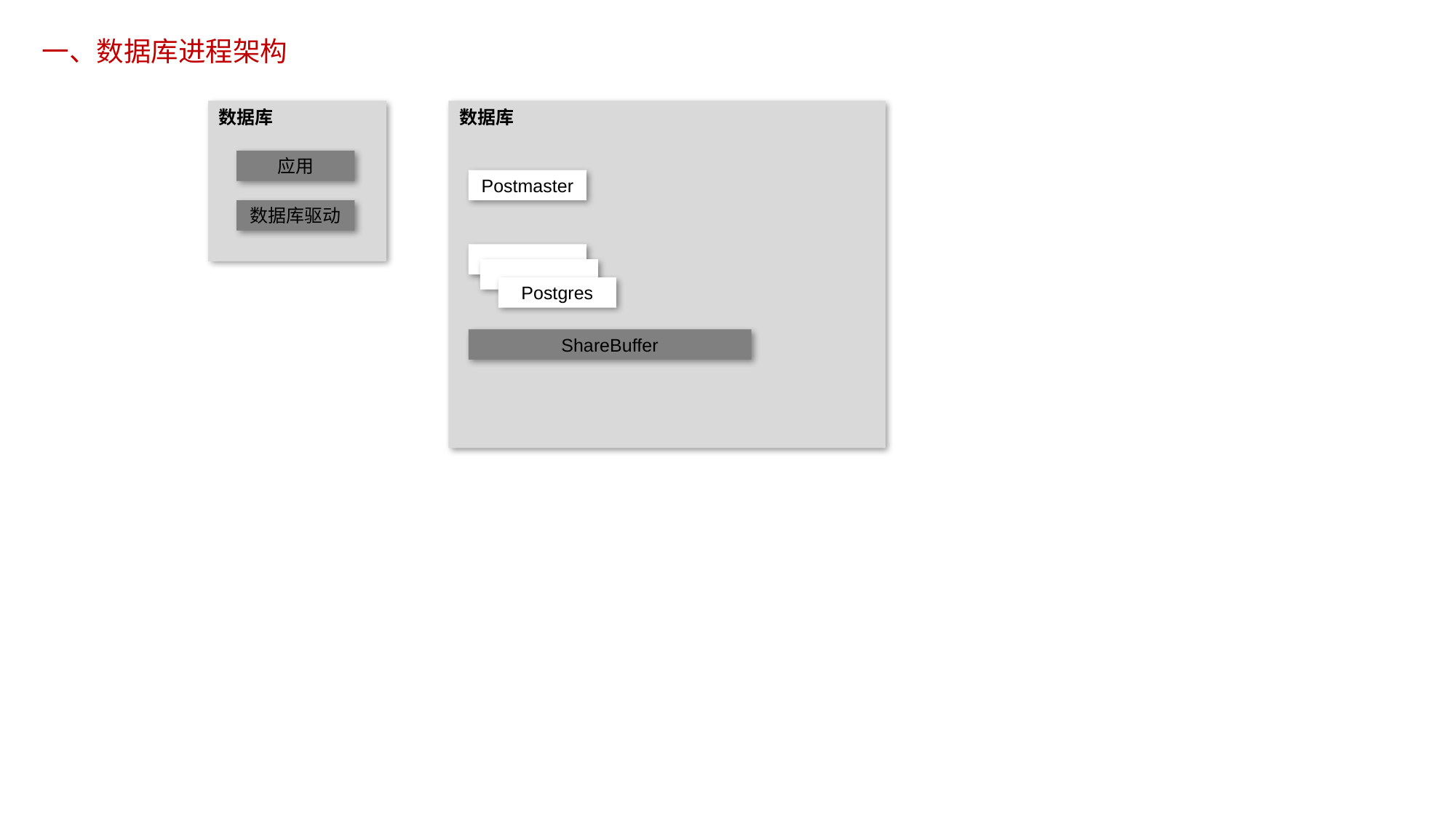

一、数据库进程架构
数据库
数据库
应用
Postmaster
数据库驱动

Postgres
ShareBuffer